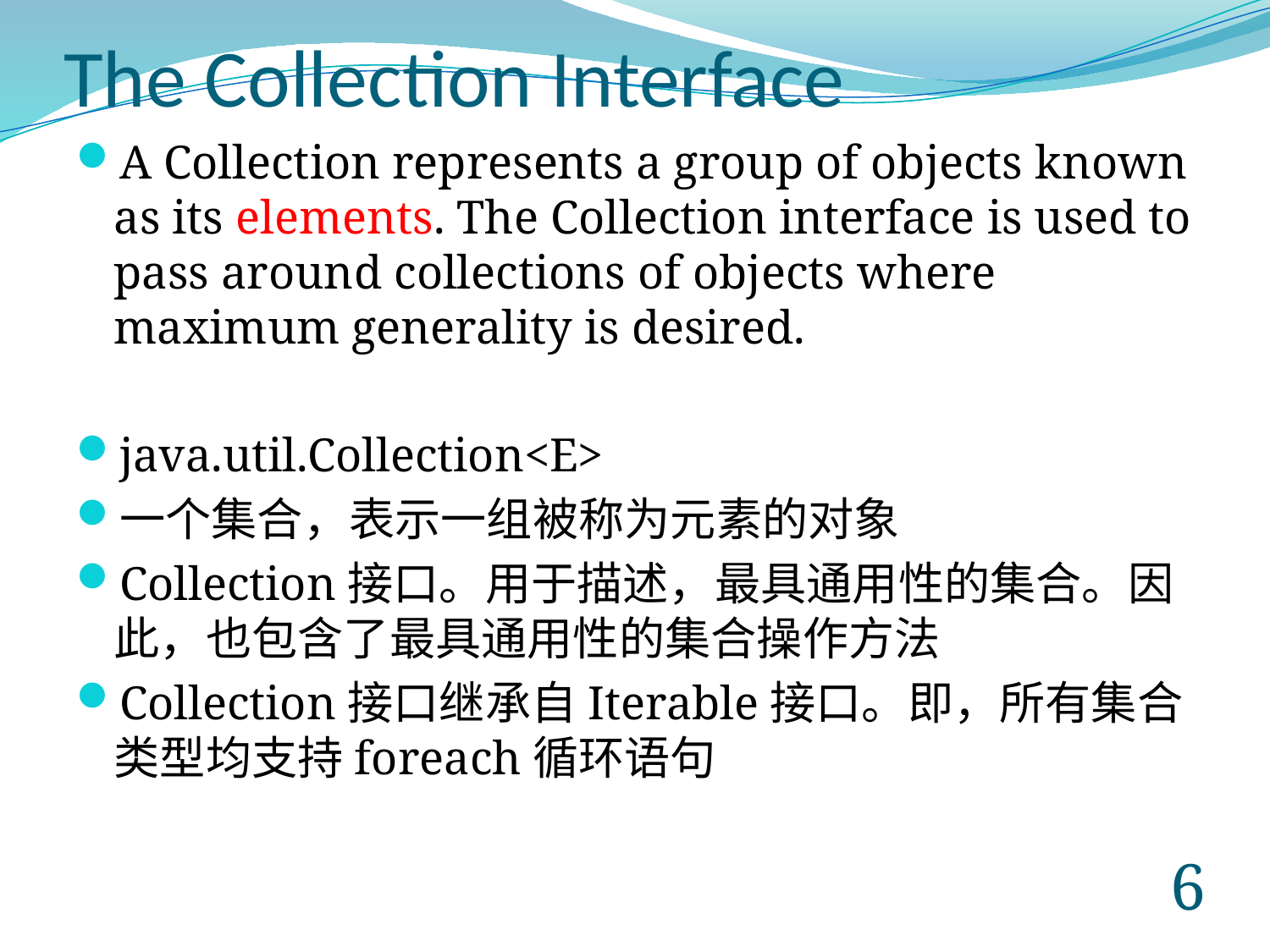

# The Collection Interface
A Collection represents a group of objects known as its elements. The Collection interface is used to pass around collections of objects where maximum generality is desired.

java.util.Collection<E>
一个集合，表示一组被称为元素的对象
Collection接口。用于描述，最具通用性的集合。因此，也包含了最具通用性的集合操作方法
Collection接口继承自Iterable接口。即，所有集合类型均支持foreach循环语句

6